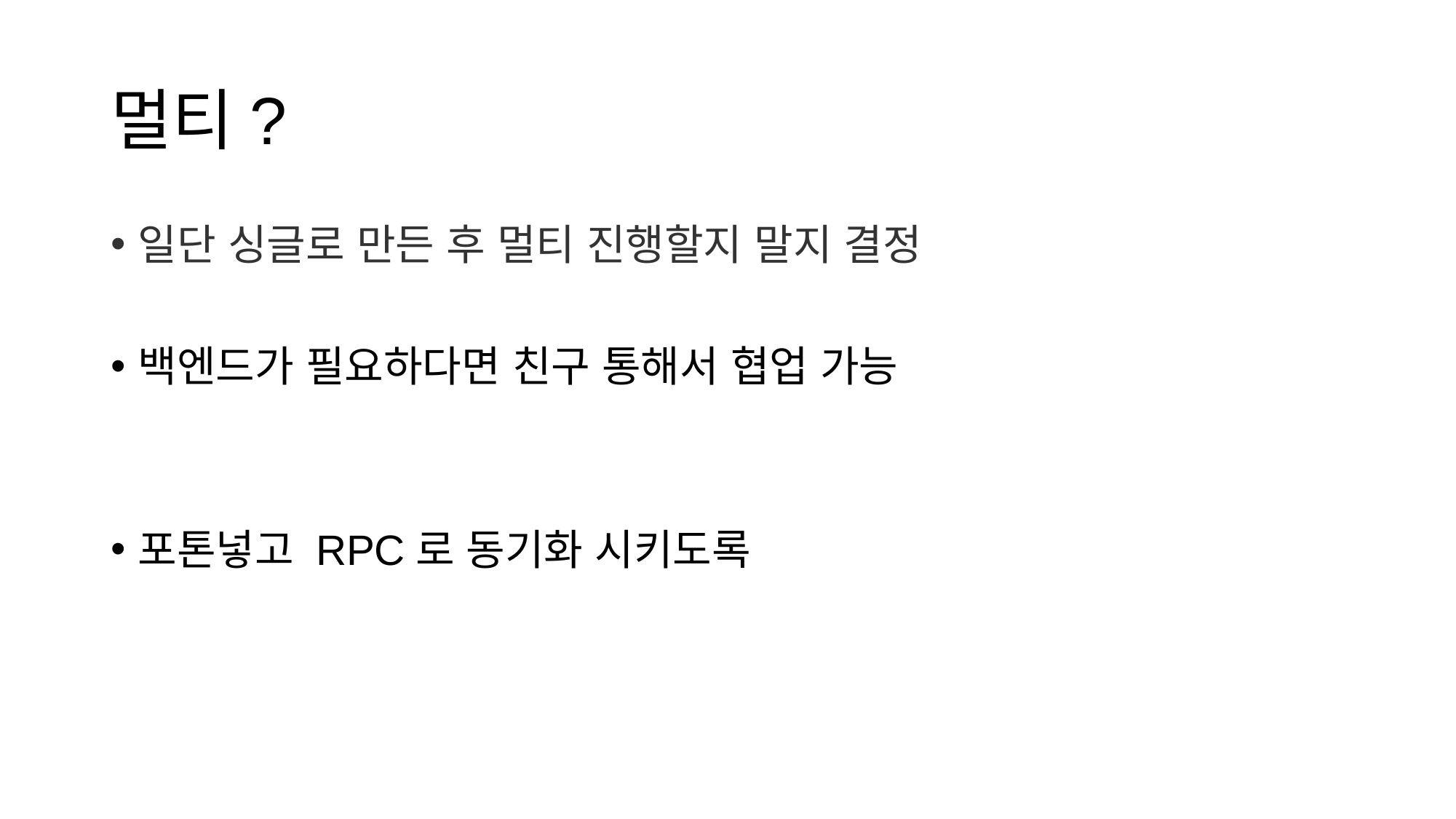

# 멀티?
일단 싱글로 만든 후 멀티 진행할지 말지 결정

백엔드가 필요하다면 친구 통해서 협업 가능

포톤넣고 RPC로 동기화 시키도록